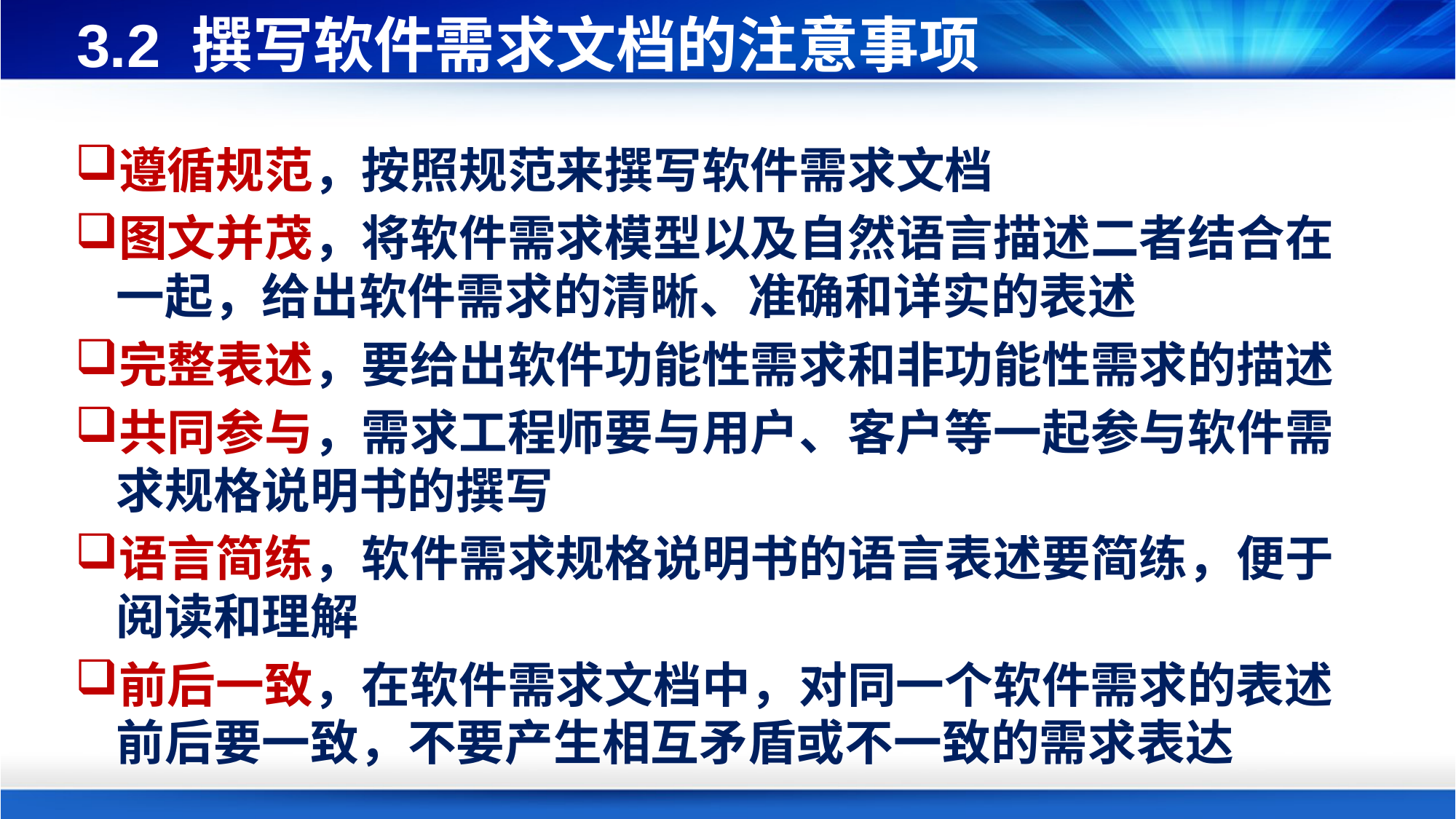

# 3.2 撰写软件需求文档的注意事项
遵循规范，按照规范来撰写软件需求文档
图文并茂，将软件需求模型以及自然语言描述二者结合在一起，给出软件需求的清晰、准确和详实的表述
完整表述，要给出软件功能性需求和非功能性需求的描述
共同参与，需求工程师要与用户、客户等一起参与软件需求规格说明书的撰写
语言简练，软件需求规格说明书的语言表述要简练，便于阅读和理解
前后一致，在软件需求文档中，对同一个软件需求的表述前后要一致，不要产生相互矛盾或不一致的需求表达